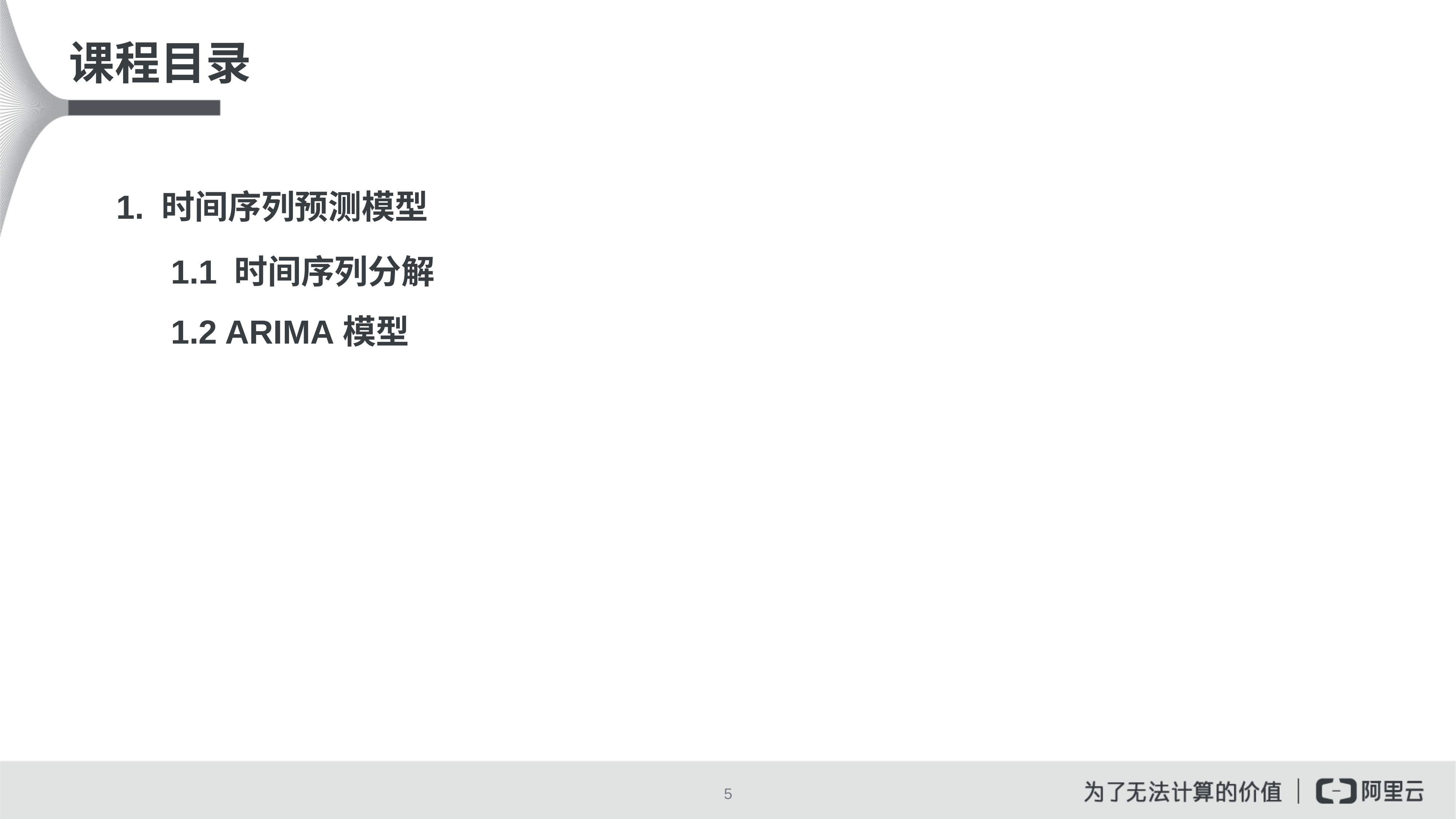

# 课程目录
1. 时间序列预测模型
1.1 时间序列分解
1.2 ARIMA模型